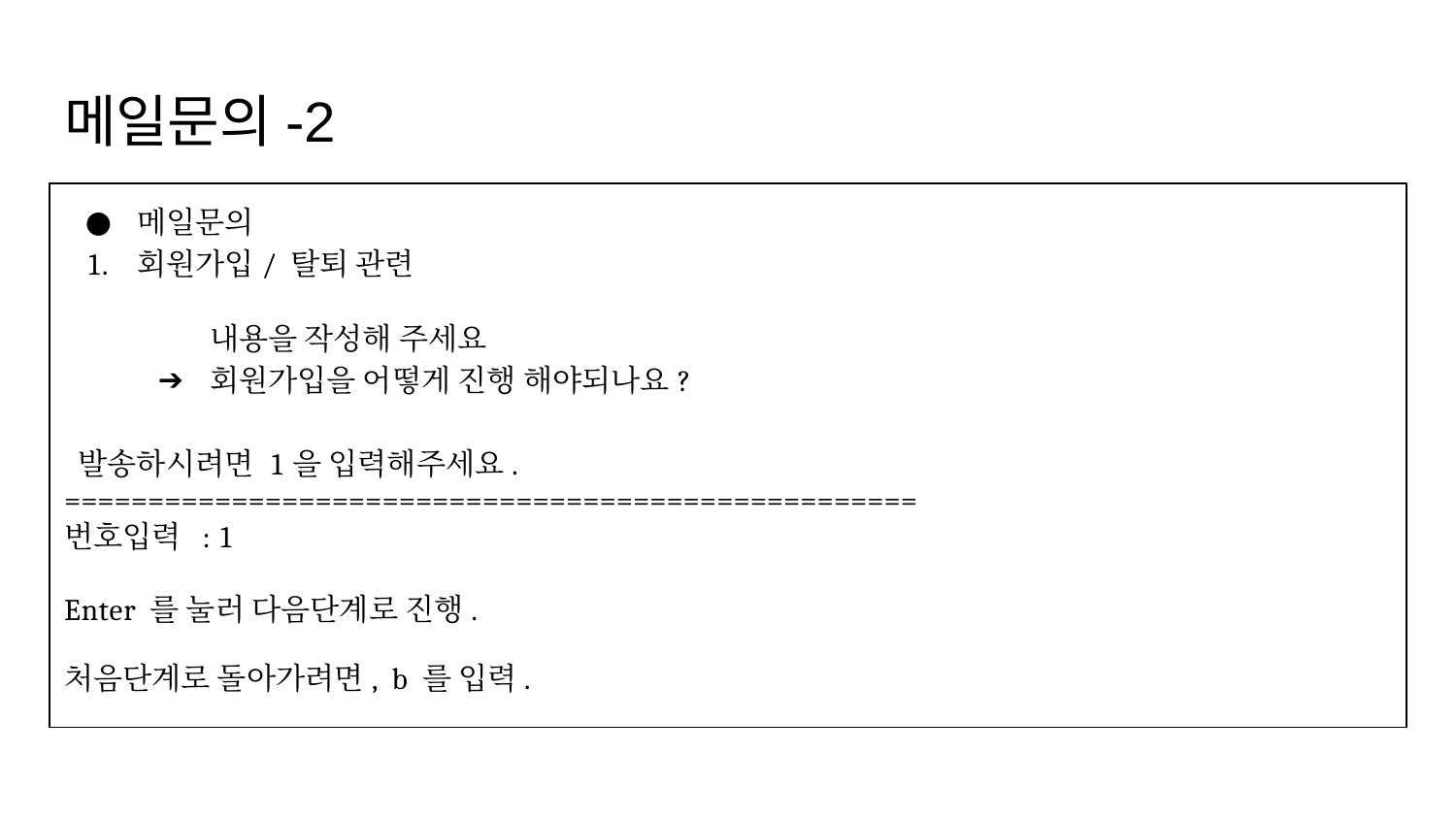

# 메일문의-2
메일문의
회원가입/ 탈퇴 관련
 	내용을 작성해 주세요
회원가입을 어떻게 진행 해야되나요?

 발송하시려면 1을 입력해주세요.
===================================================
번호입력  : 1

Enter 를 눌러 다음단계로 진행.
처음단계로 돌아가려면,  b 를 입력.